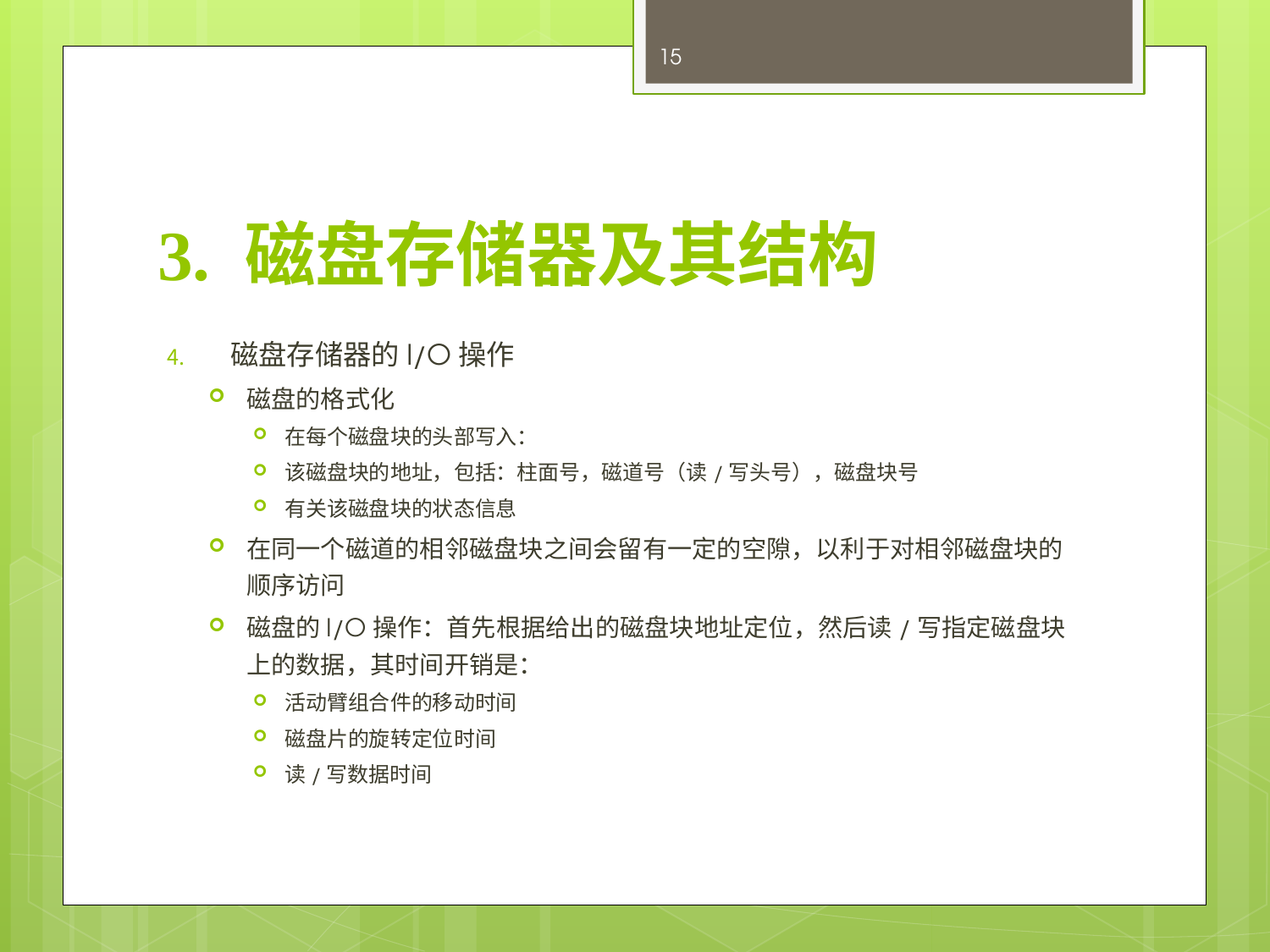

15
# 3. 磁盘存储器及其结构
磁盘存储器的I/O操作
磁盘的格式化
在每个磁盘块的头部写入：
该磁盘块的地址，包括：柱面号，磁道号（读/写头号），磁盘块号
有关该磁盘块的状态信息
在同一个磁道的相邻磁盘块之间会留有一定的空隙，以利于对相邻磁盘块的顺序访问
磁盘的I/O操作：首先根据给出的磁盘块地址定位，然后读/写指定磁盘块上的数据，其时间开销是：
活动臂组合件的移动时间
磁盘片的旋转定位时间
读/写数据时间